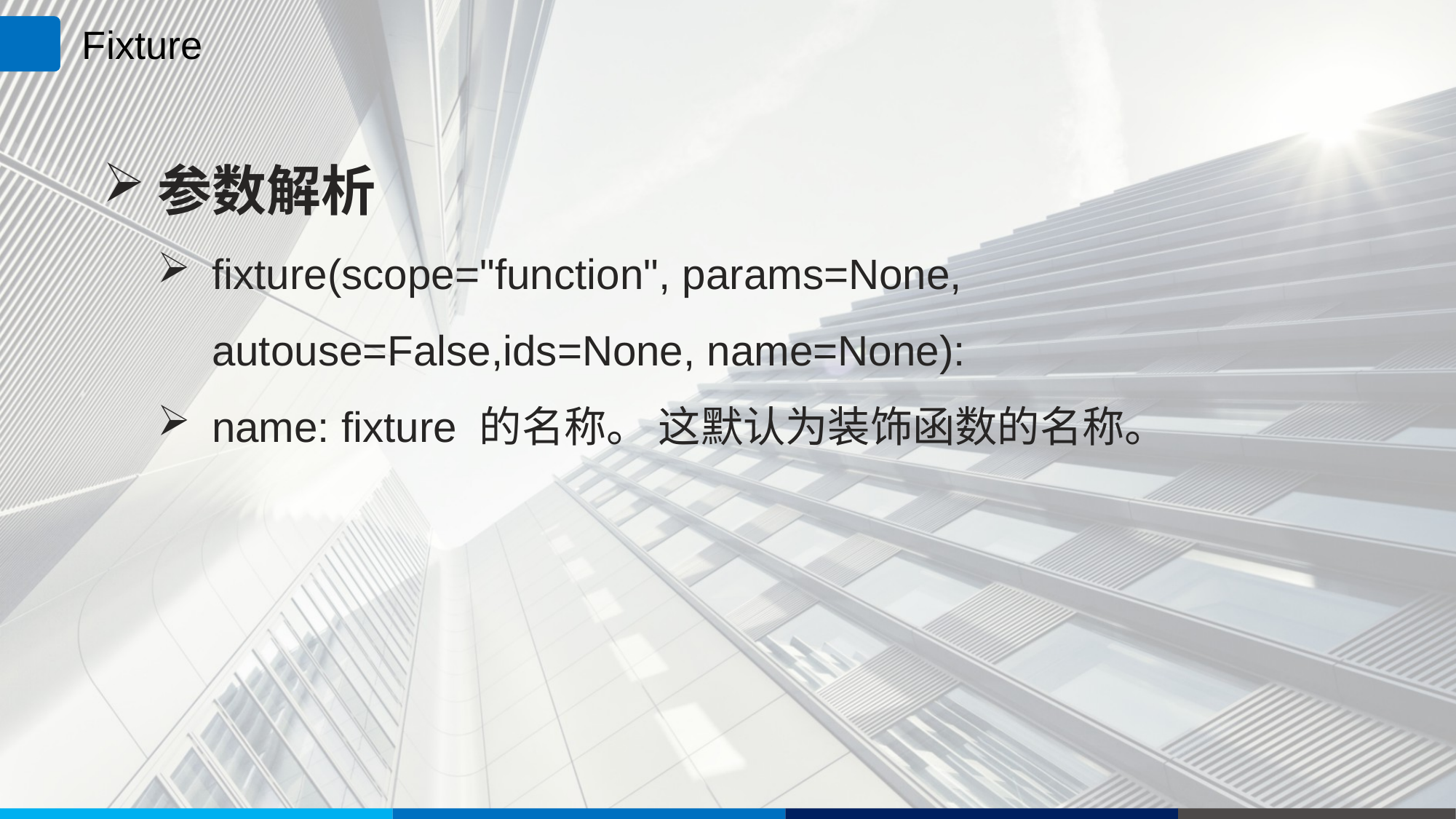

Fixture

参数解析
fixture(scope="function", params=None, autouse=False,ids=None, name=None):
name: fixture 的名称。 这默认为装饰函数的名称。